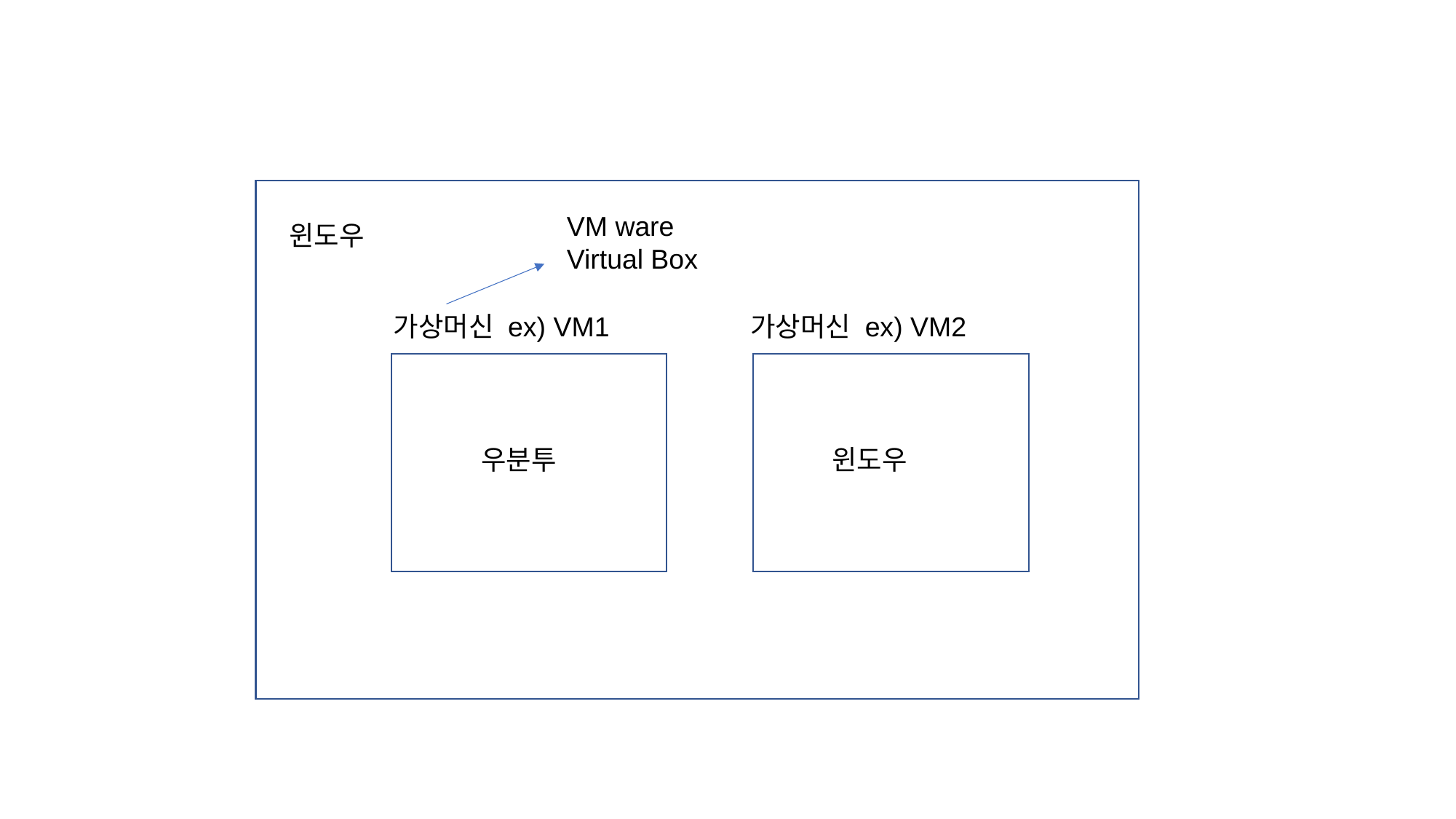

VM ware
Virtual Box
윈도우
가상머신 ex) VM2
가상머신 ex) VM1

우분투
윈도우